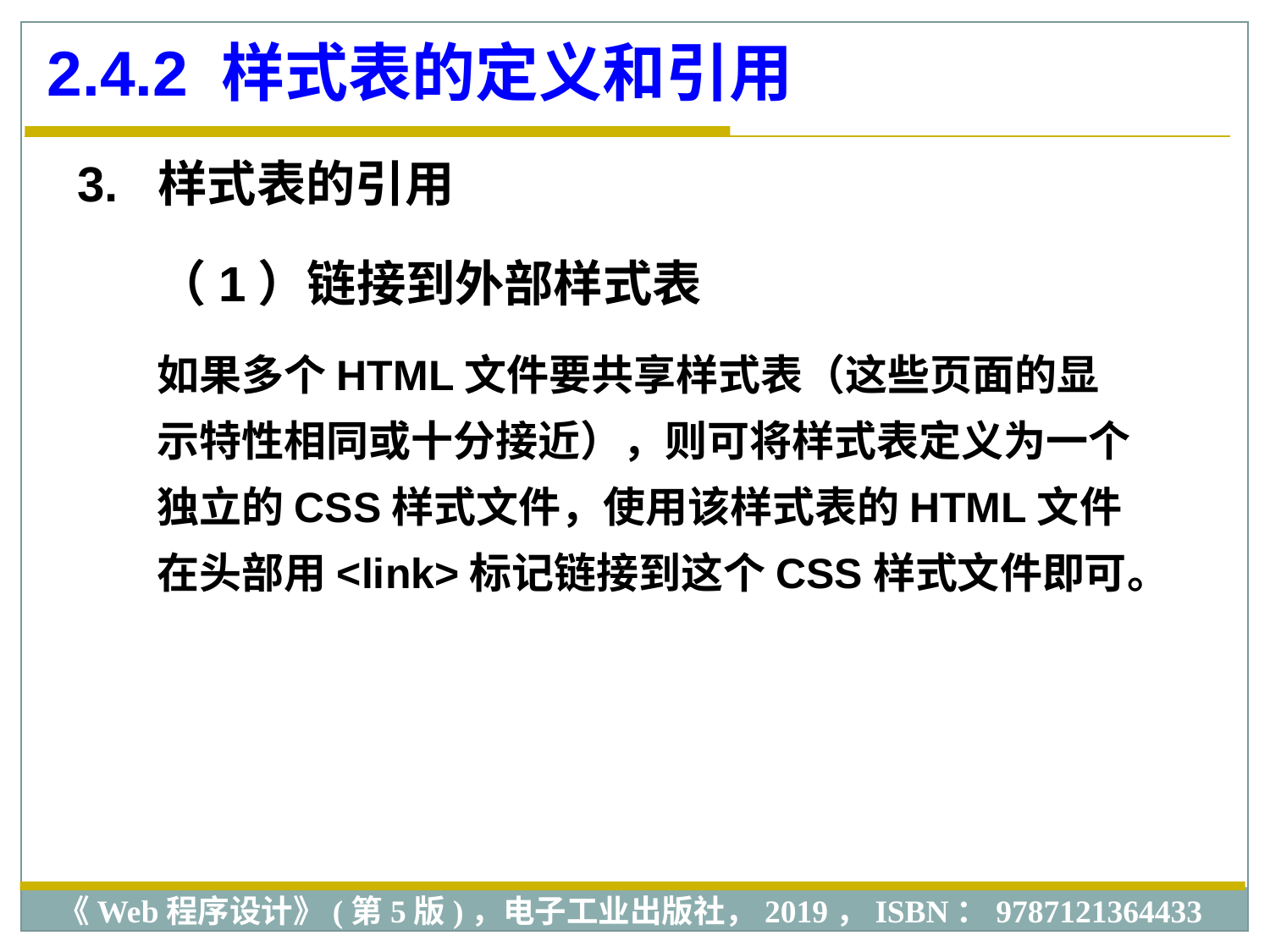

2.4.2 样式表的定义和引用
3.  样式表的引用
（1）链接到外部样式表
如果多个HTML文件要共享样式表（这些页面的显示特性相同或十分接近），则可将样式表定义为一个独立的CSS样式文件，使用该样式表的HTML文件在头部用<link>标记链接到这个CSS样式文件即可。